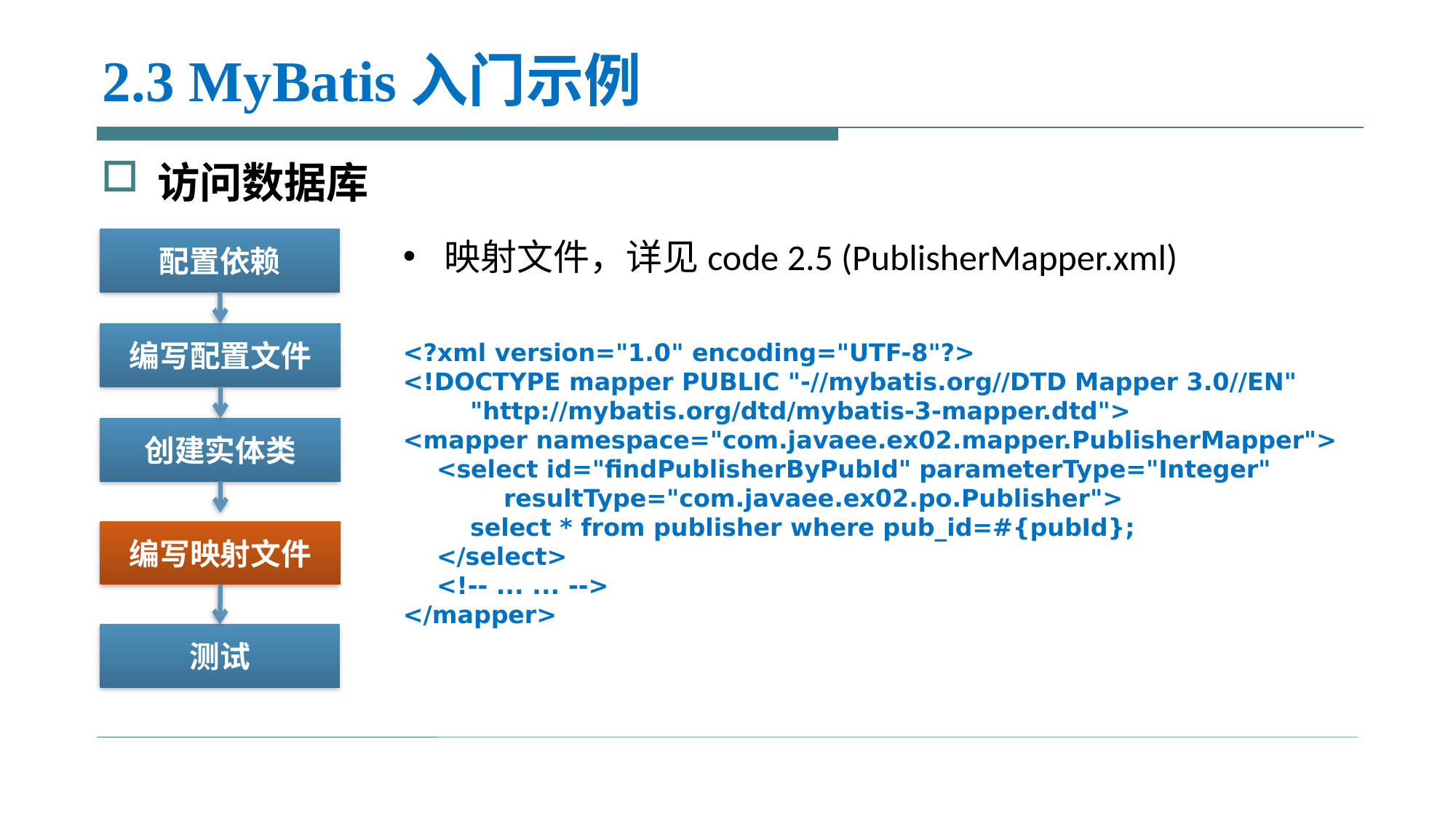

# 2.3 MyBatis入门示例
访问数据库
配置依赖
映射文件，详见code 2.5 (PublisherMapper.xml)

编写配置文件
<?xml version="1.0" encoding="UTF-8"?>
<!DOCTYPE mapper PUBLIC "-//mybatis.org//DTD Mapper 3.0//EN"
        "http://mybatis.org/dtd/mybatis-3-mapper.dtd">
<mapper namespace="com.javaee.ex02.mapper.PublisherMapper">
    <select id="findPublisherByPubId" parameterType="Integer"
            resultType="com.javaee.ex02.po.Publisher">
        select * from publisher where pub_id=#{pubId};
    </select>
    <!-- ... ... -->
</mapper>
创建实体类
编写映射文件
测试
23